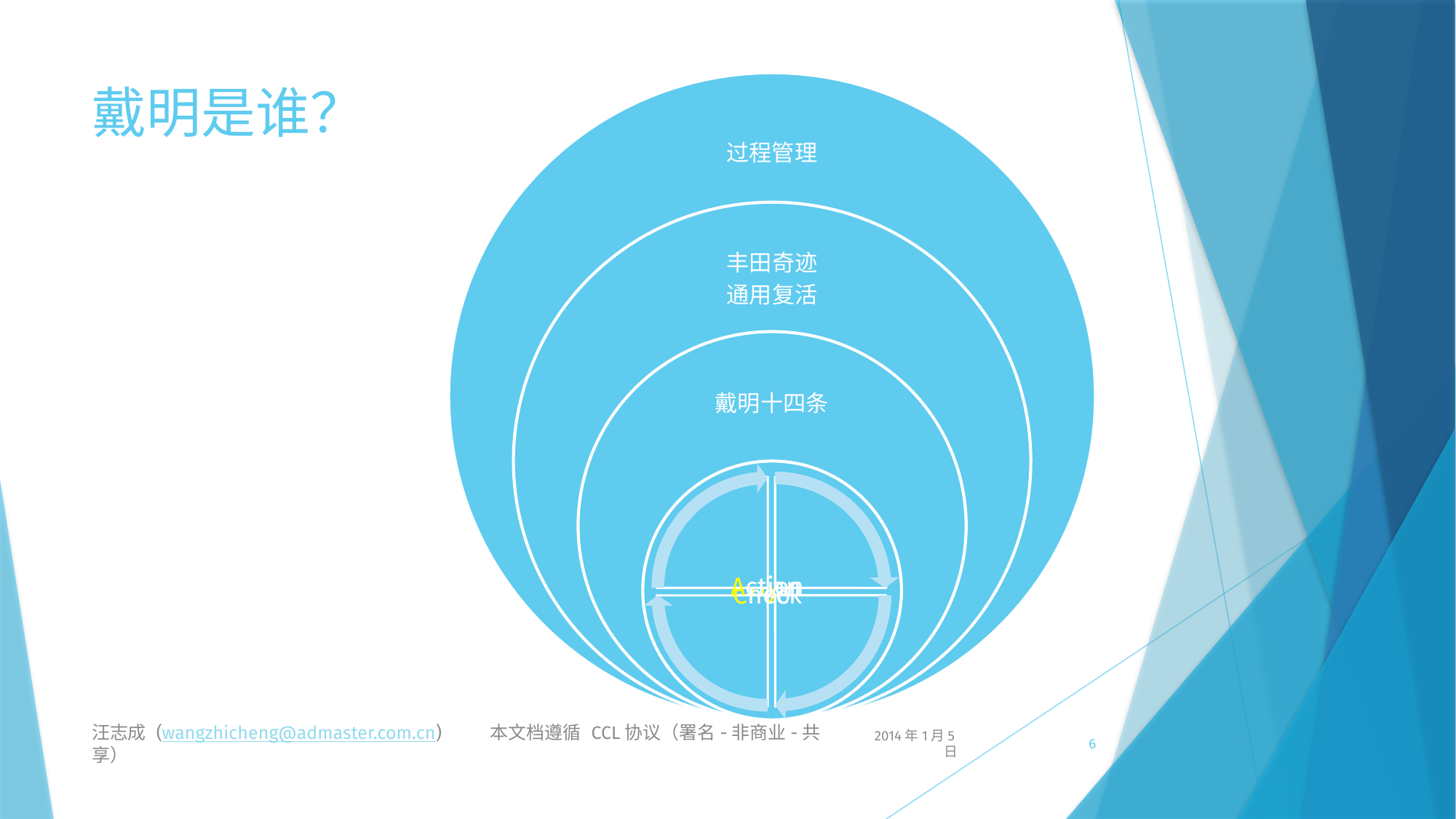

# 戴明是谁？
过程管理
丰田奇迹
通用复活
戴明十四条

Plan
Do
Check
Action
汪志成 (wangzhicheng@admaster.com.cn)         本文档遵循 CCL协议（署名-非商业-共享）
2014年1月5日
6